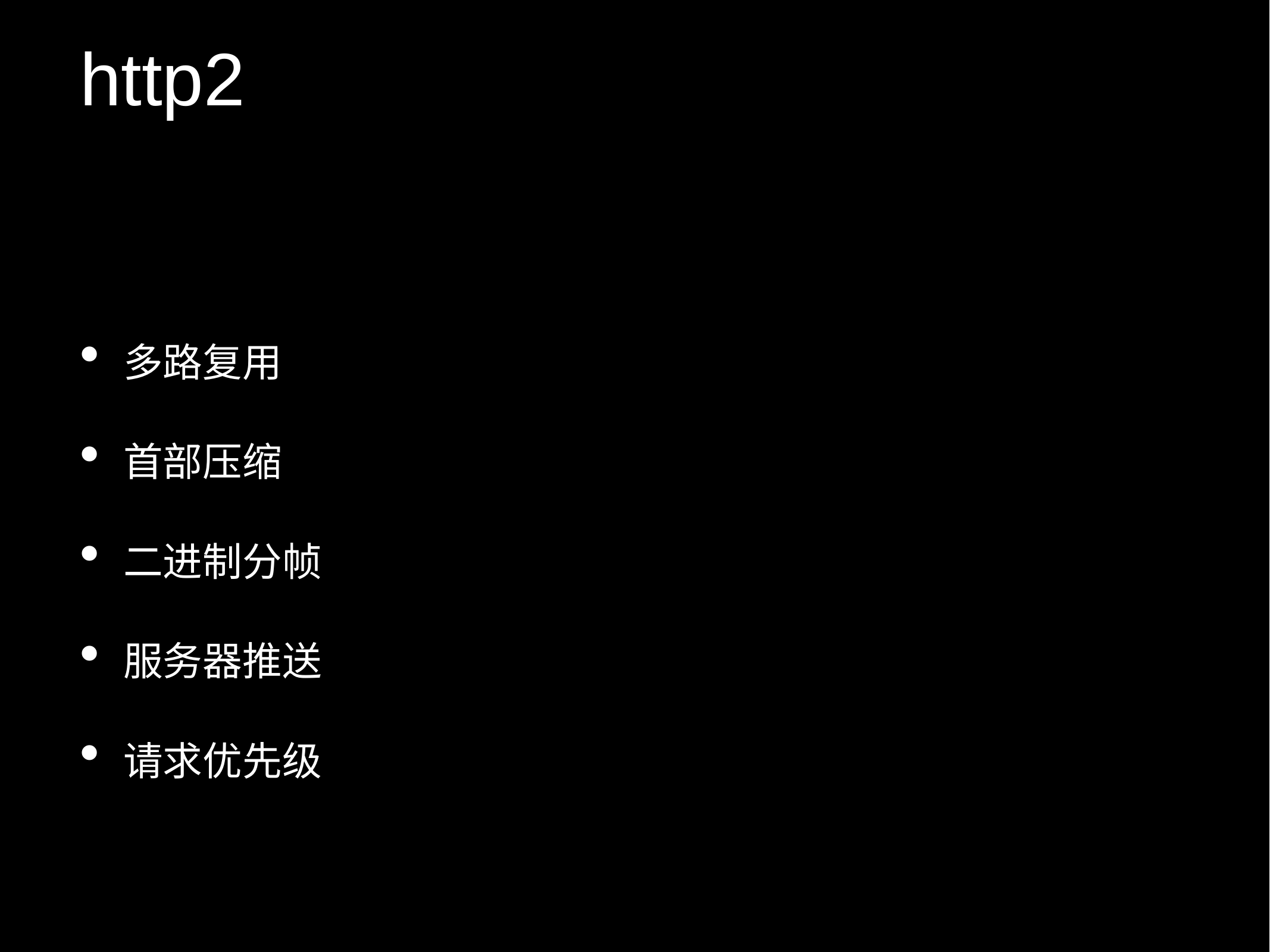

# http2
多路复用
首部压缩
二进制分帧
服务器推送
请求优先级